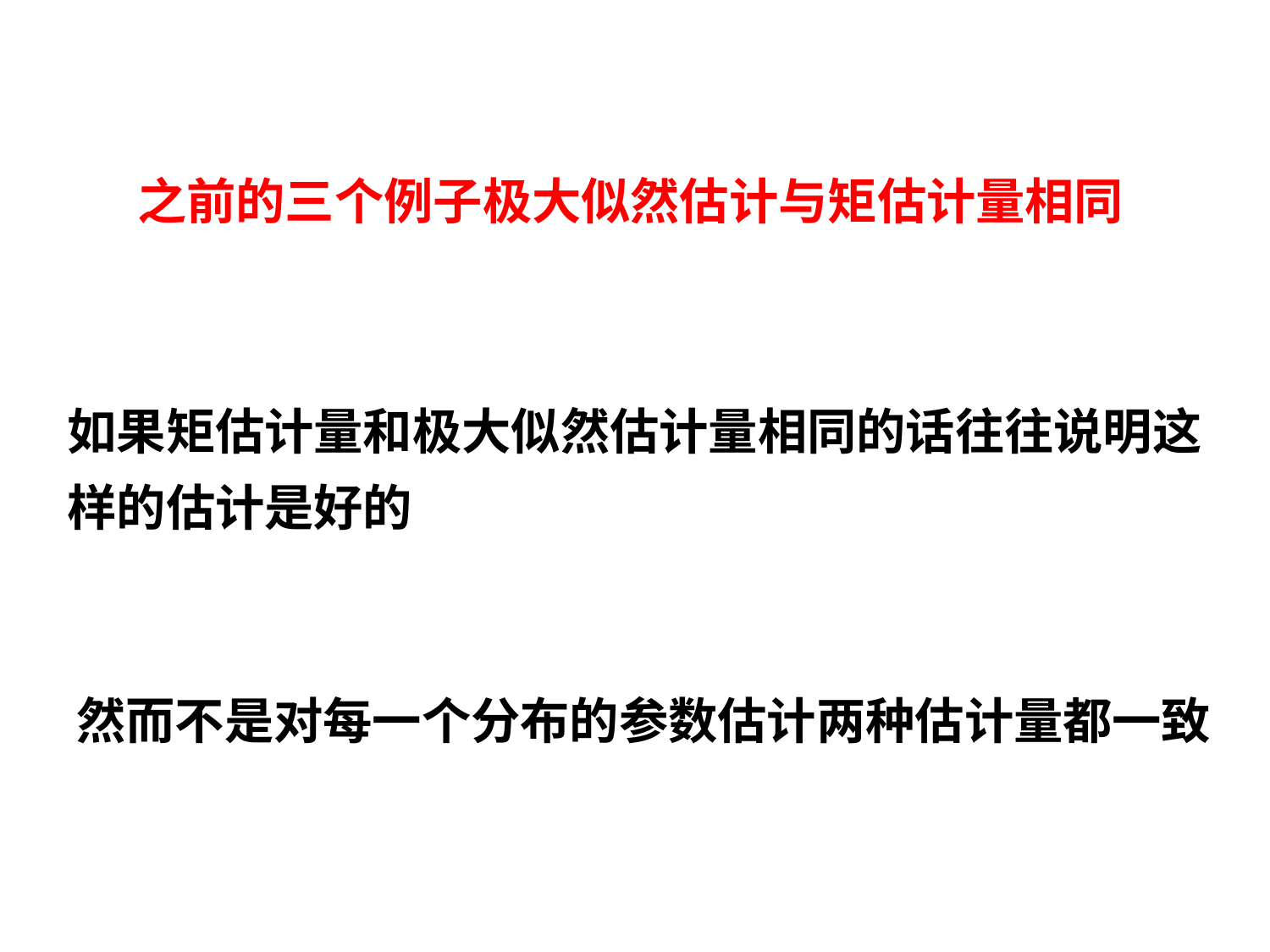

之前的三个例子极大似然估计与矩估计量相同
如果矩估计量和极大似然估计量相同的话往往说明这样的估计是好的
然而不是对每一个分布的参数估计两种估计量都一致